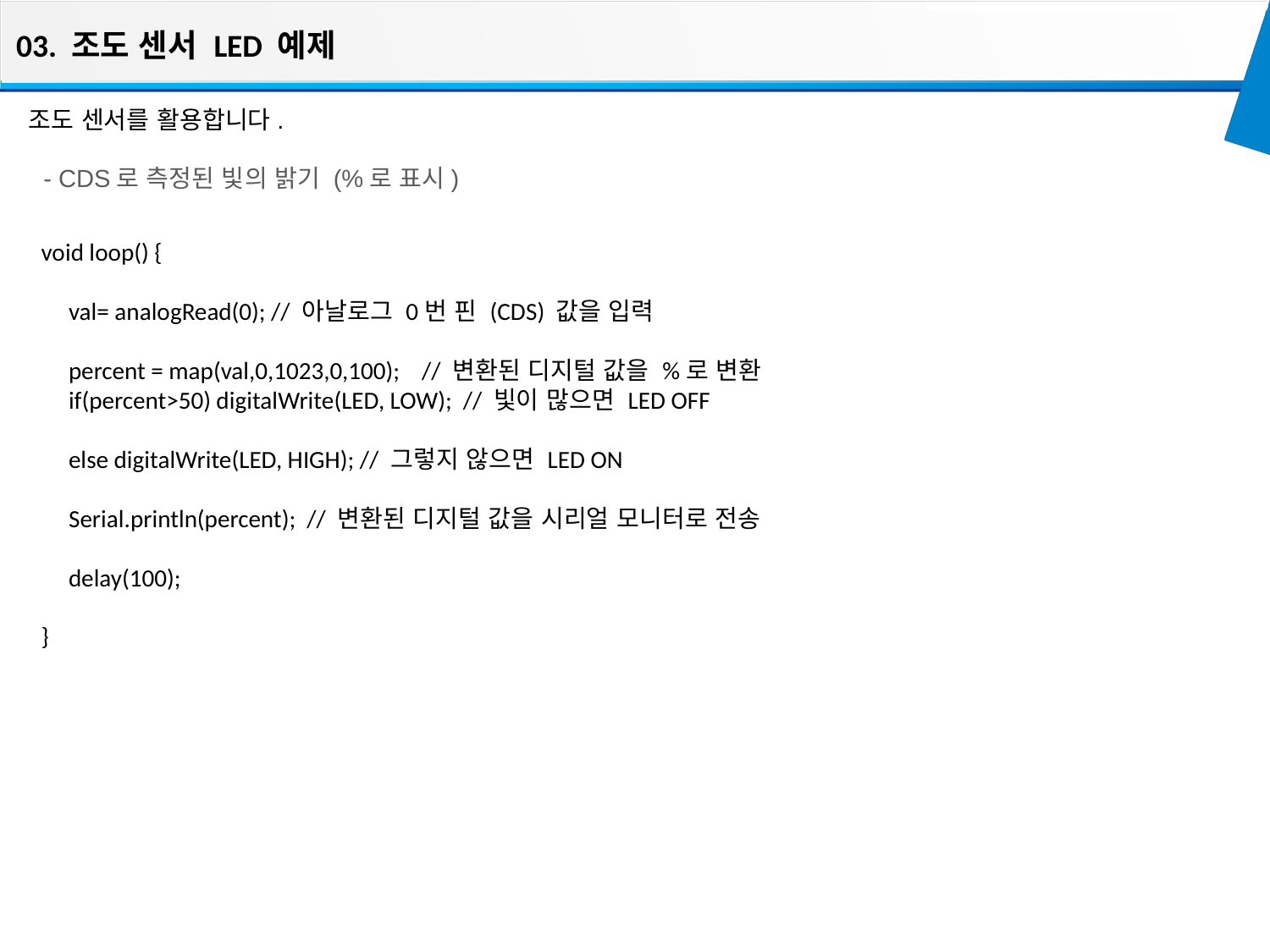

03. 조도 센서 LED 예제

조도 센서를 활용합니다.
- CDS로 측정된 빛의 밝기 (%로 표시)

void loop() {

     val= analogRead(0); // 아날로그 0번 핀 (CDS) 값을 입력

     percent = map(val,0,1023,0,100);    // 변환된 디지털 값을 %로 변환
     if(percent>50) digitalWrite(LED, LOW);  // 빛이 많으면 LED OFF

     else digitalWrite(LED, HIGH); // 그렇지 않으면 LED ON

     Serial.println(percent);  // 변환된 디지털 값을 시리얼 모니터로 전송

     delay(100);

}